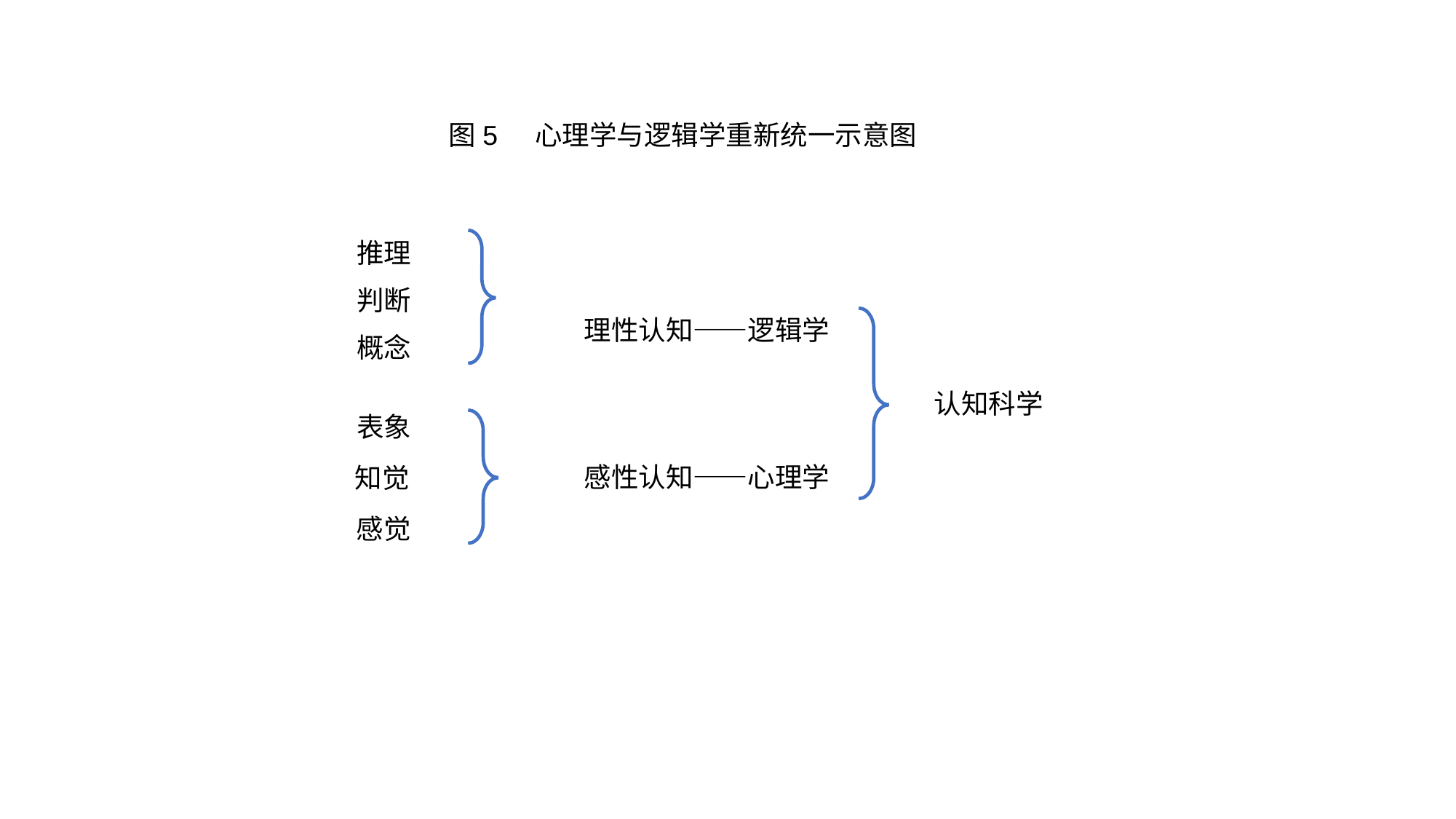

图5    心理学与逻辑学重新统一示意图
推理

判断
理性认知——逻辑学

概念
认知科学
表象

感性认知——心理学
知觉
感觉